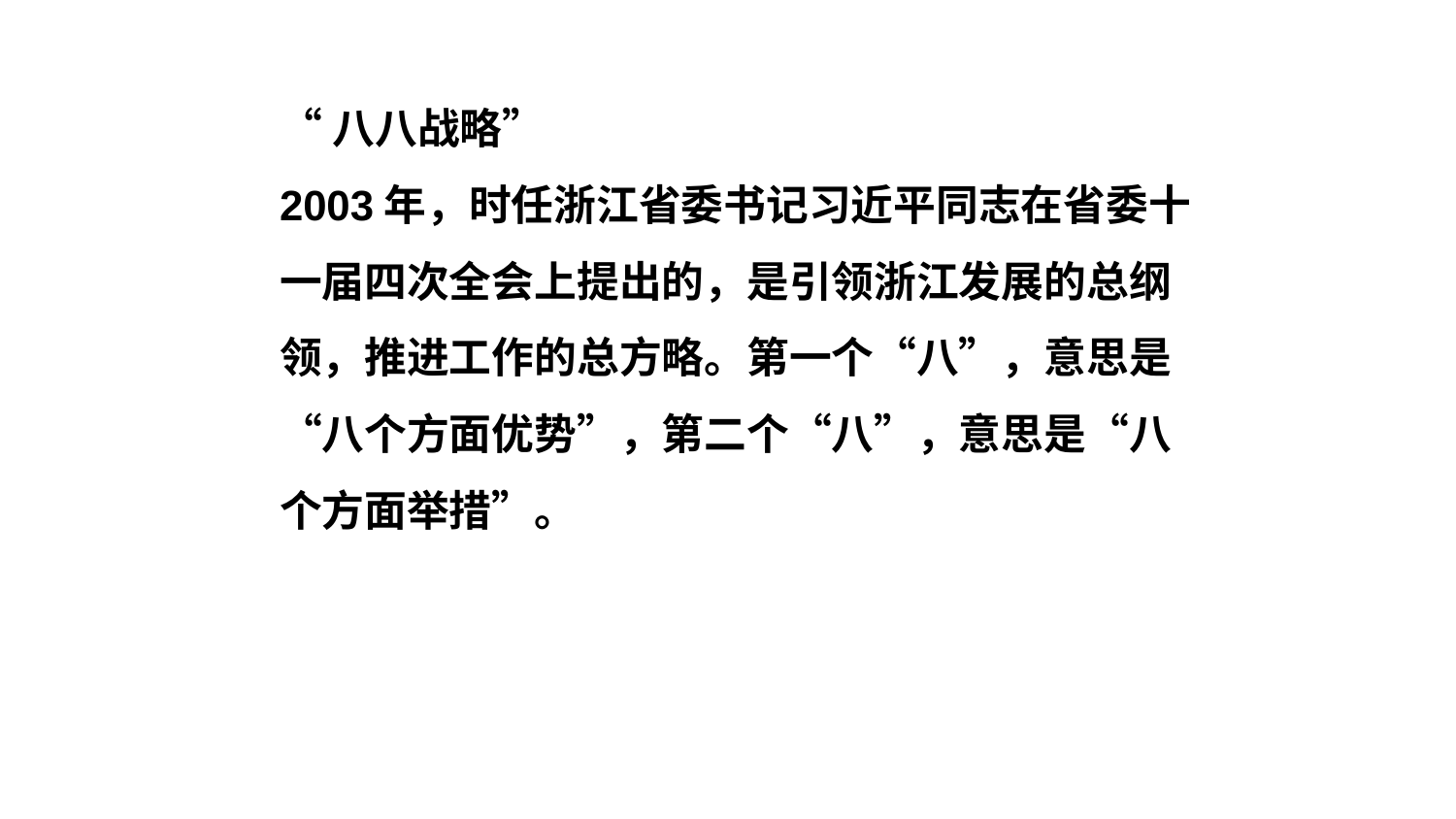

“八八战略”
2003年，时任浙江省委书记习近平同志在省委十一届四次全会上提出的，是引领浙江发展的总纲领，推进工作的总方略。第一个“八”，意思是“八个方面优势”，第二个“八”，意思是“八个方面举措”。